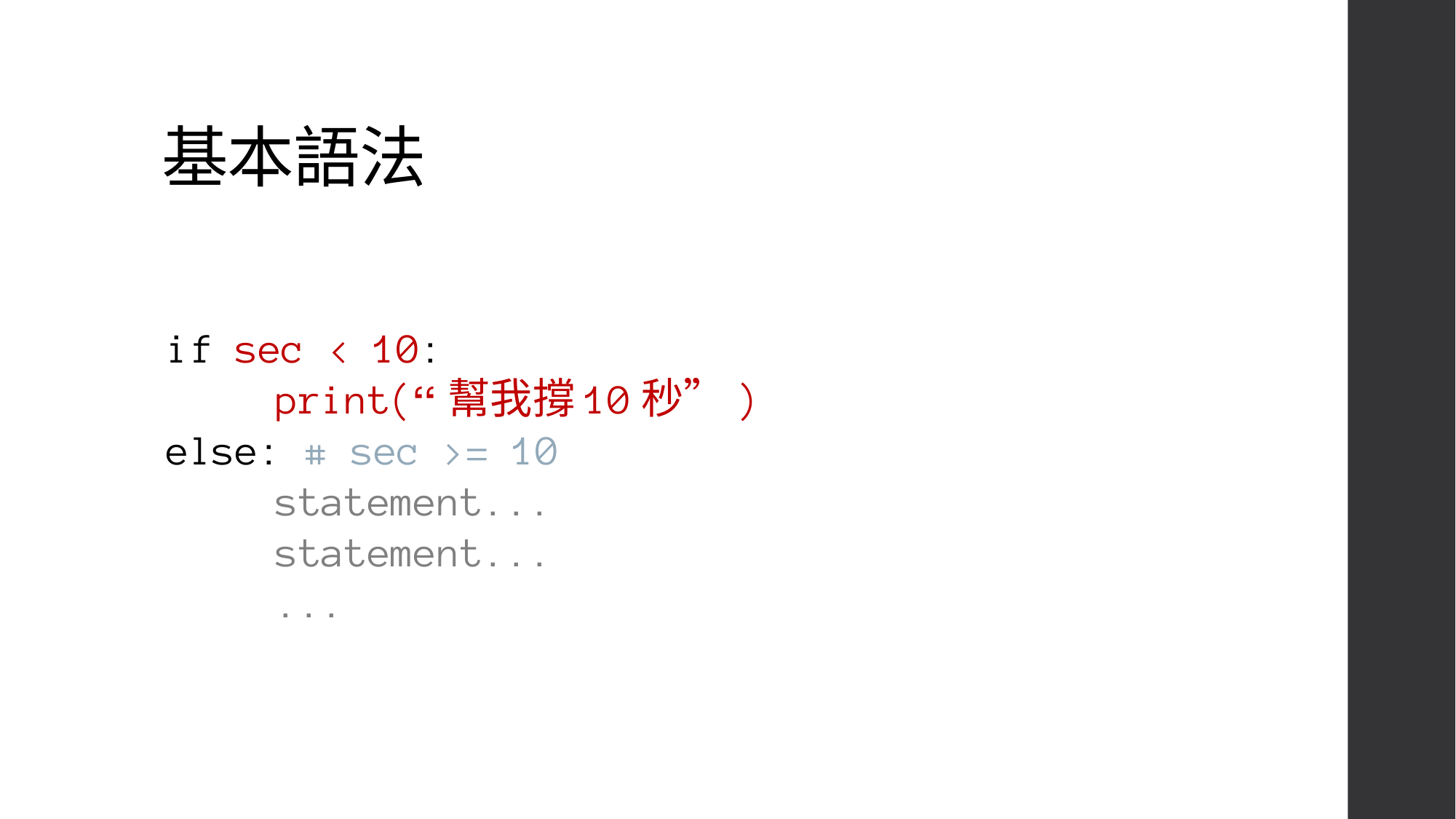

# 基本語法
if sec < 10:
	print(“幫我撐10秒”)
else: # sec >= 10
	statement...
	statement...
	...